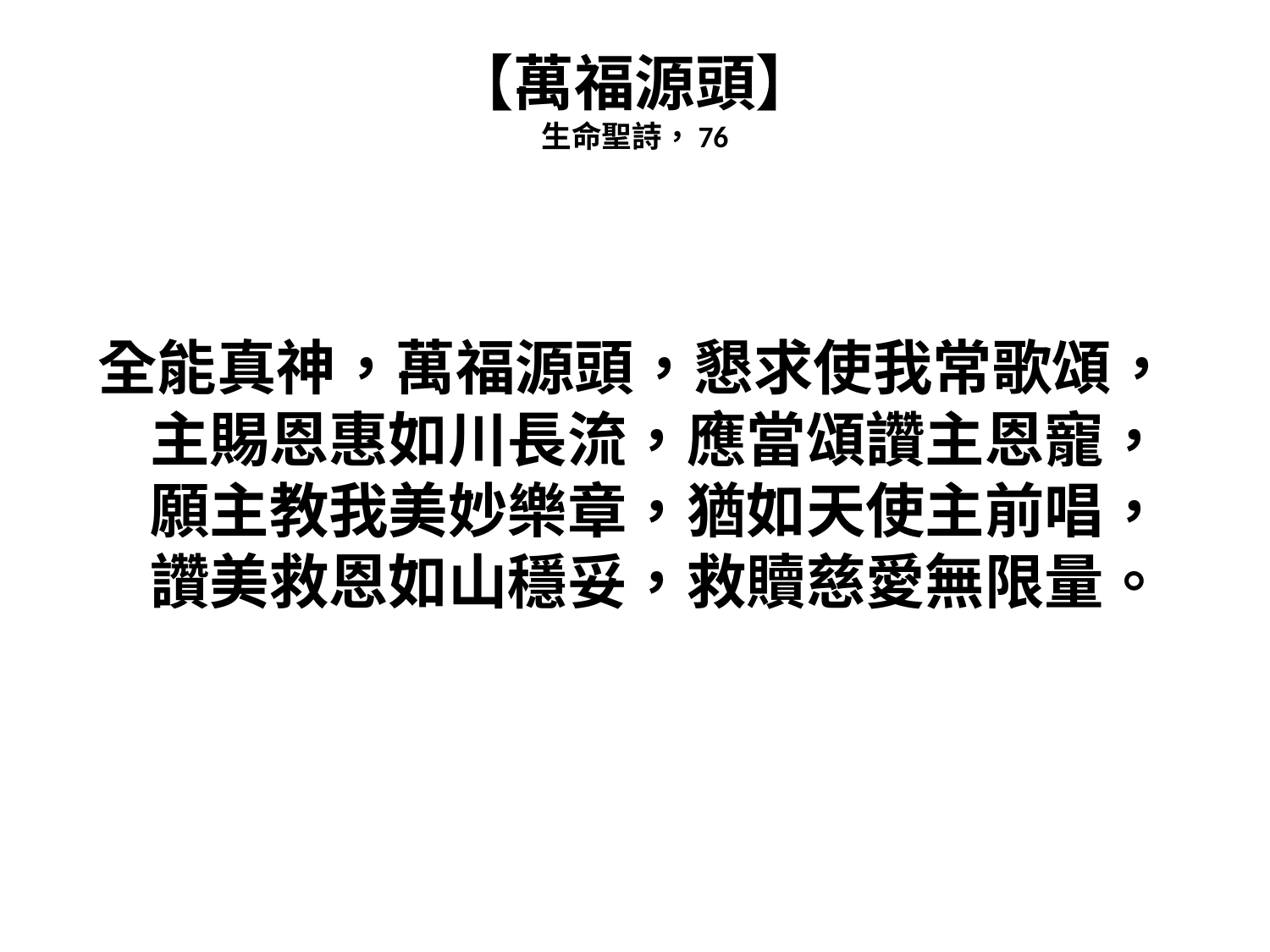

# 【萬福源頭】 生命聖詩，76
全能真神，萬福源頭，懇求使我常歌頌，
主賜恩惠如川長流，應當頌讚主恩寵，
願主教我美妙樂章，猶如天使主前唱，
讚美救恩如山穩妥，救贖慈愛無限量。